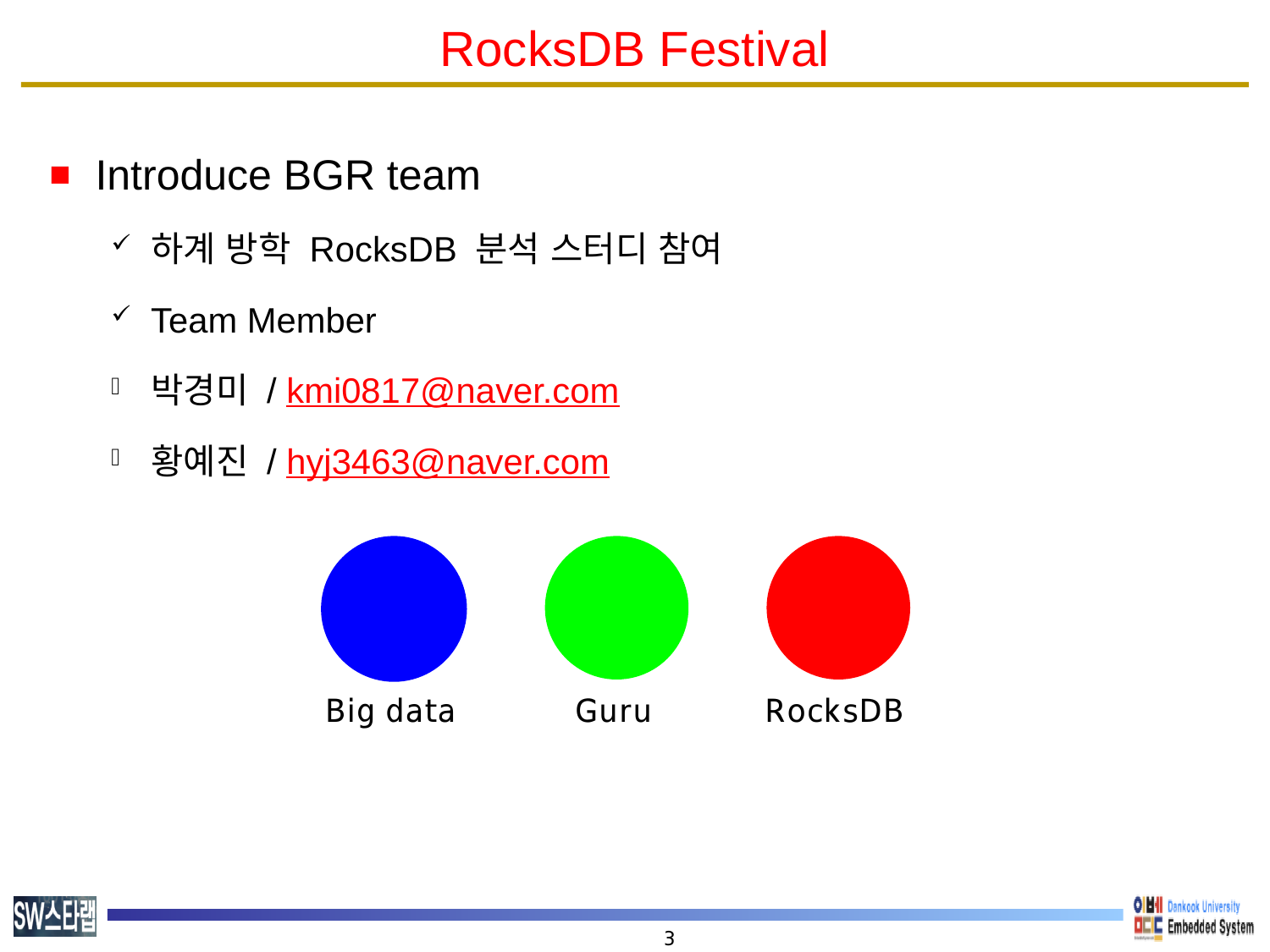

# RocksDB Festival
Introduce BGR team
하계 방학 RocksDB 분석 스터디 참여
Team Member
박경미 / kmi0817@naver.com
황예진 / hyj3463@naver.com

Big data
Guru
RocksDB
3